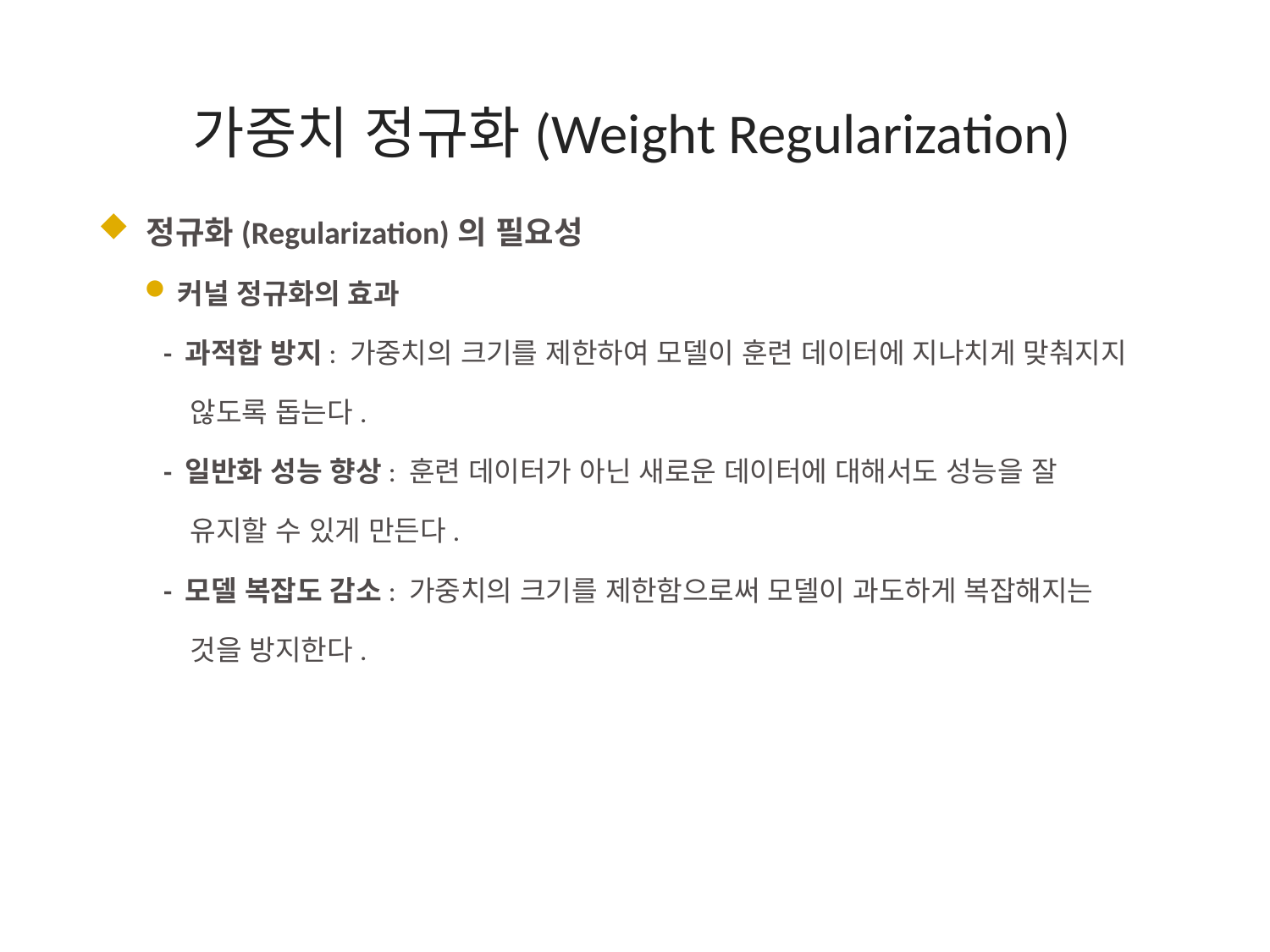

# 가중치 정규화(Weight Regularization)
 정규화(Regularization)의 필요성
커널 정규화의 효과
   - 과적합 방지: 가중치의 크기를 제한하여 모델이 훈련 데이터에 지나치게 맞춰지지
     않도록 돕는다.
   - 일반화 성능 향상: 훈련 데이터가 아닌 새로운 데이터에 대해서도 성능을 잘
     유지할 수 있게 만든다.
   - 모델 복잡도 감소: 가중치의 크기를 제한함으로써 모델이 과도하게 복잡해지는
     것을 방지한다.